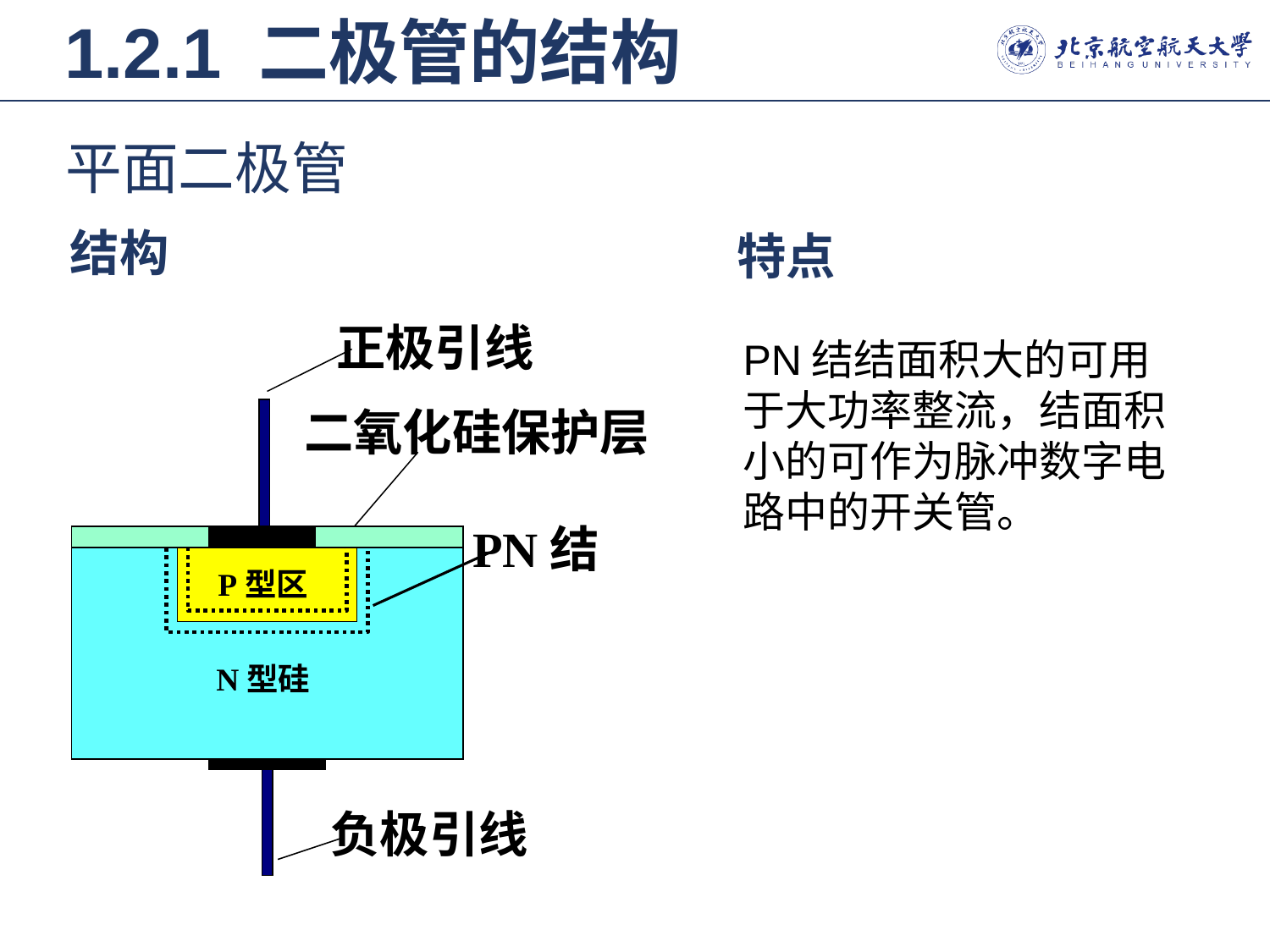

1.2.1 二极管的结构
平面二极管
 结构
特点
 正极引线

PN结结面积大的可用于大功率整流，结面积小的可作为脉冲数字电路中的开关管。
二氧化硅保护层

P型区
N型硅

PN结

负极引线

5